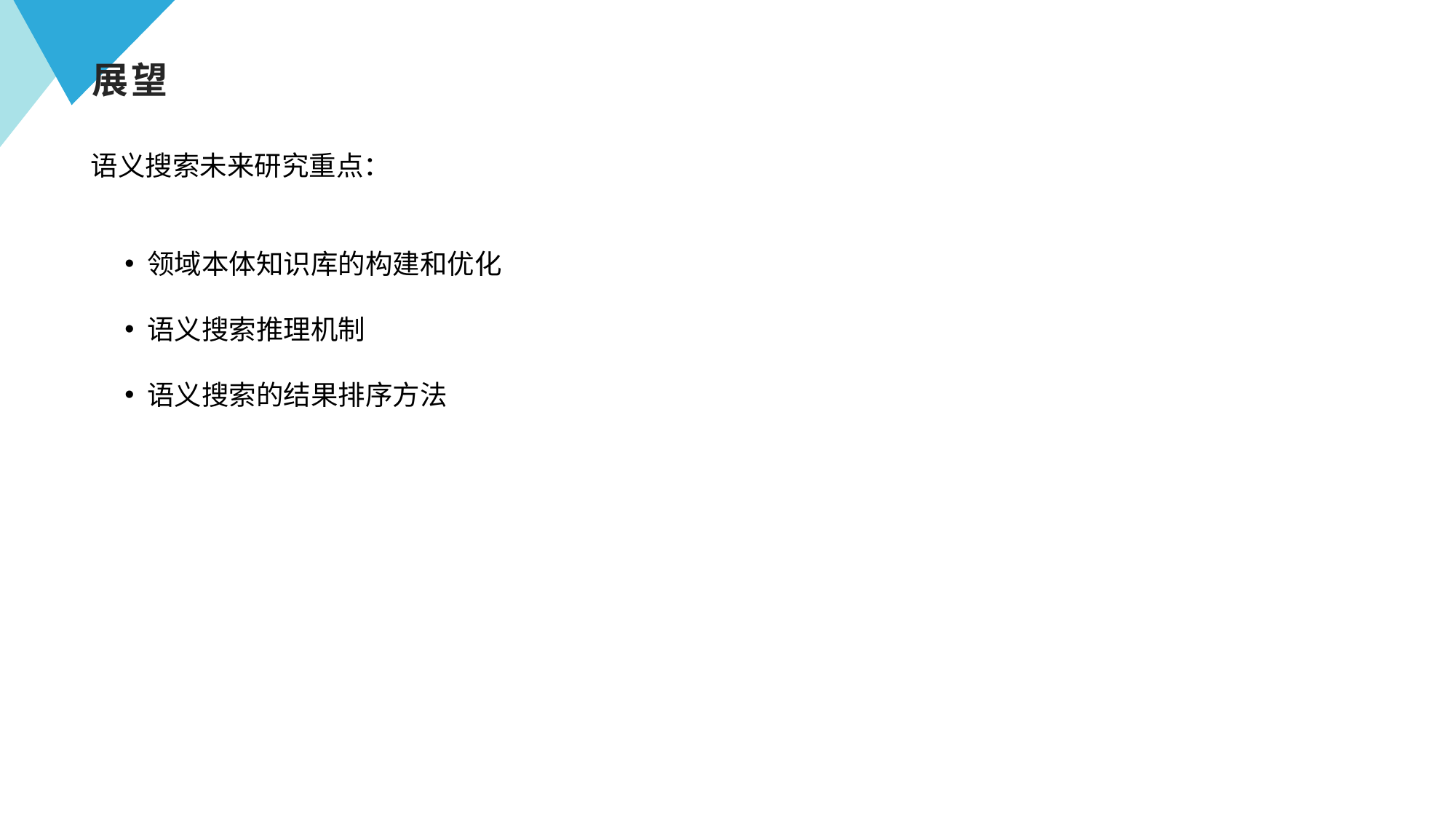

# 展望
语义搜索未来研究重点：

 领域本体知识库的构建和优化
 语义搜索推理机制
 语义搜索的结果排序方法